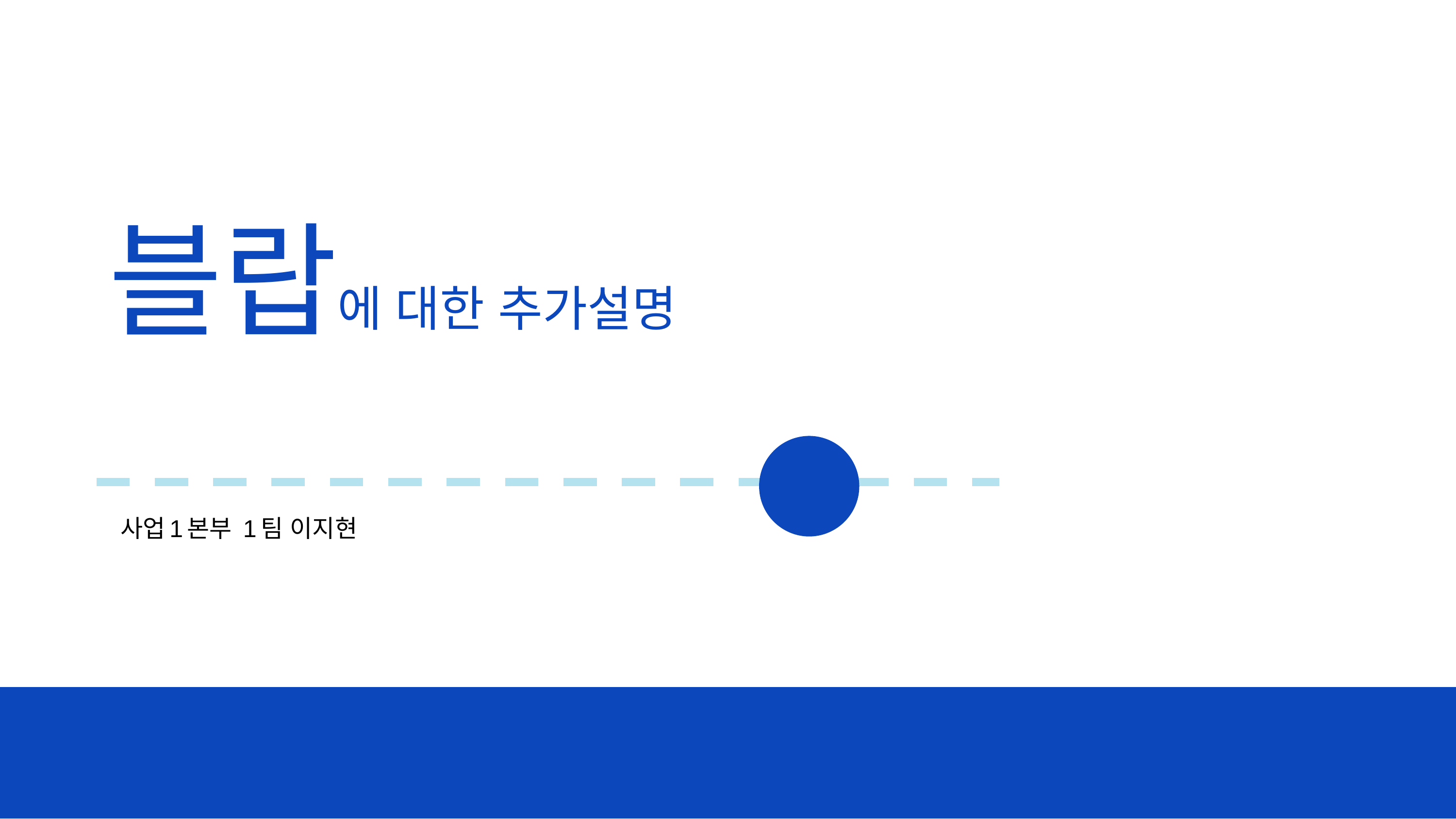

# 블랍에 대한 추가설명

사업1본부 1팀 이지현